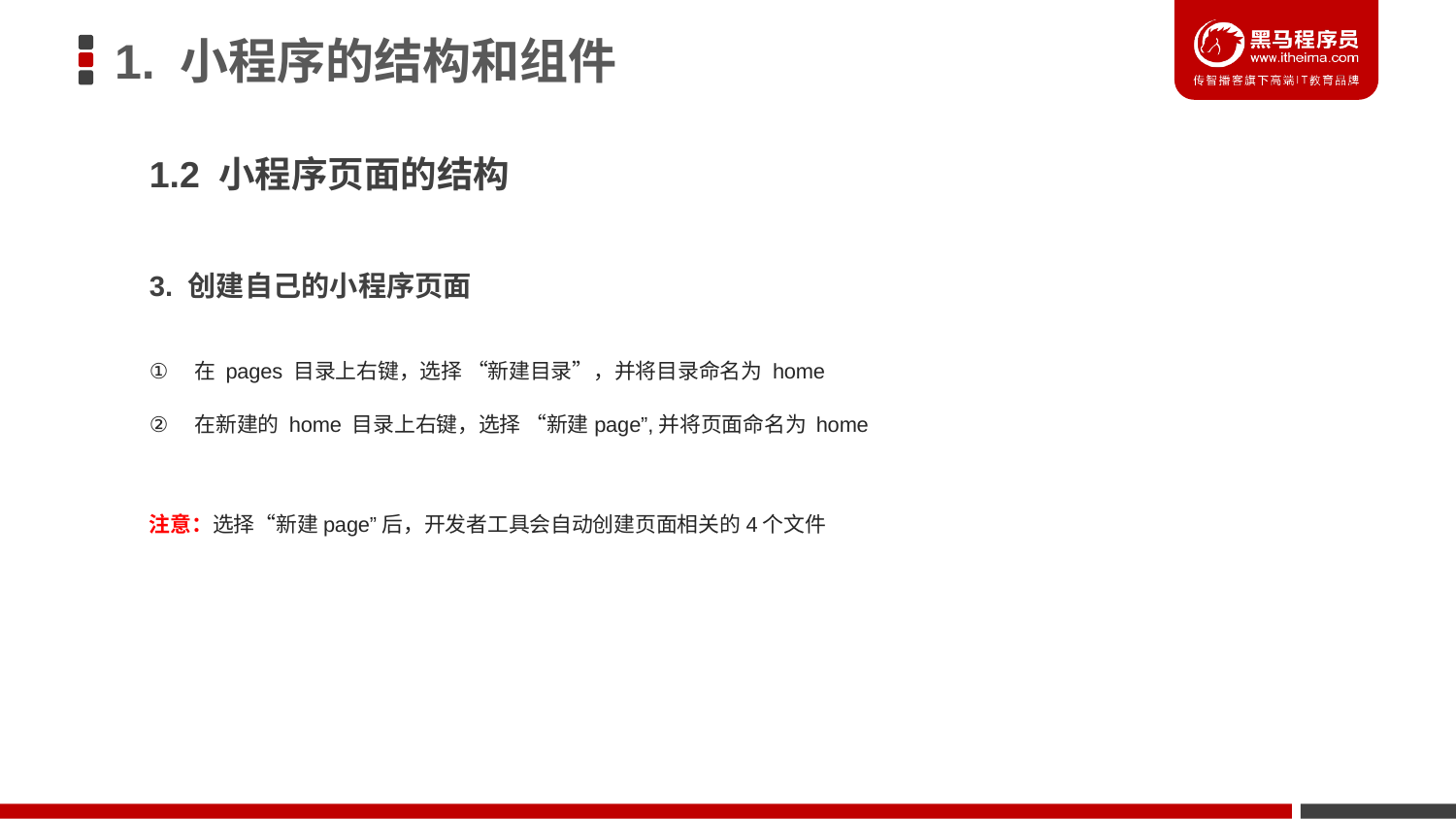

# 1. 小程序的结构和组件
1.2 小程序页面的结构
3. 创建自己的小程序页面
在 pages 目录上右键，选择 “新建目录”，并将目录命名为 home
在新建的 home 目录上右键，选择 “新建page”,并将页面命名为 home
注意：选择“新建page”后，开发者工具会自动创建页面相关的4个文件